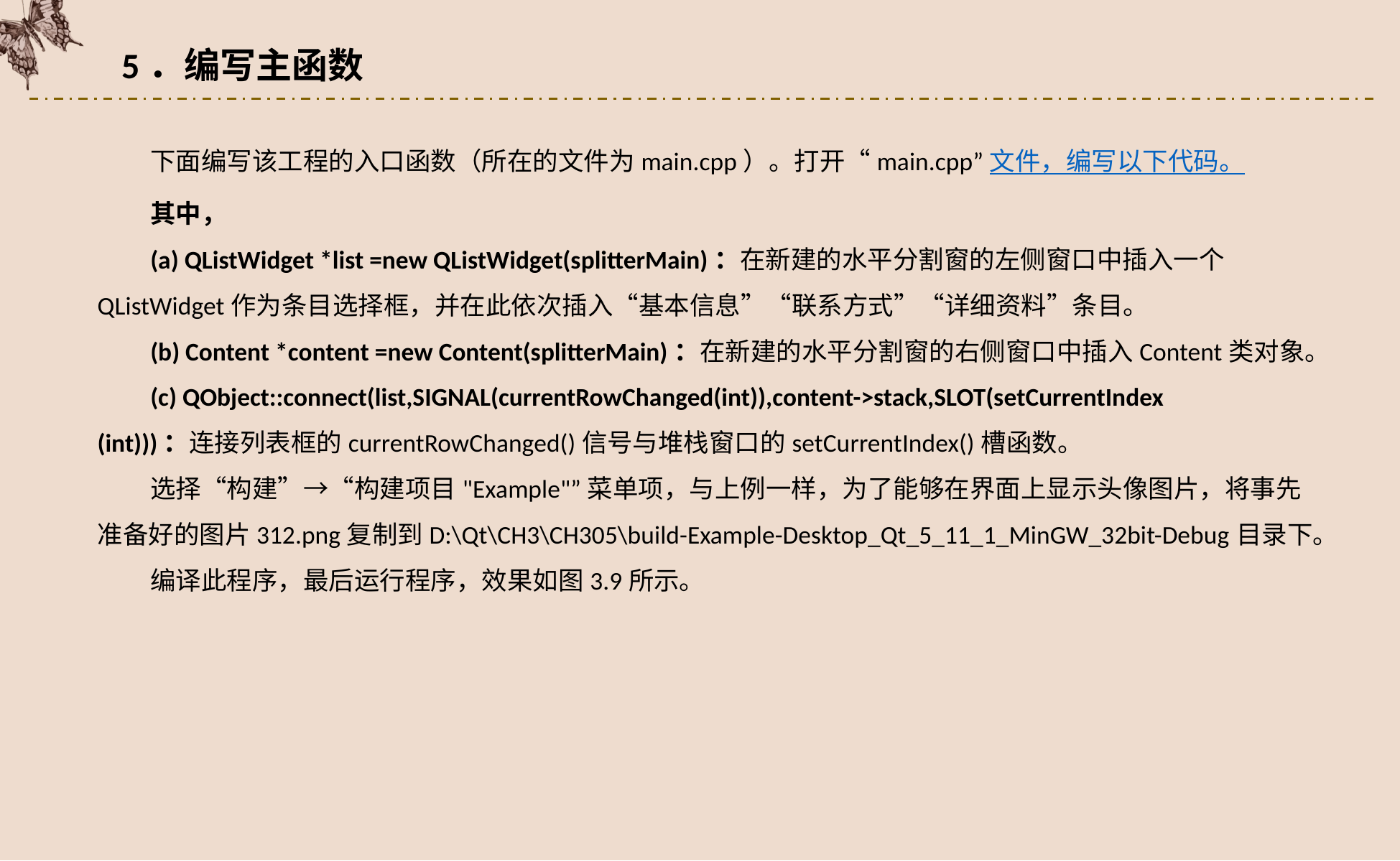

5．编写主函数
下面编写该工程的入口函数（所在的文件为main.cpp）。打开“main.cpp”文件，编写以下代码。
其中，
(a) QListWidget *list =new QListWidget(splitterMain)：在新建的水平分割窗的左侧窗口中插入一个QListWidget作为条目选择框，并在此依次插入“基本信息”“联系方式”“详细资料”条目。
(b) Content *content =new Content(splitterMain)：在新建的水平分割窗的右侧窗口中插入Content类对象。
(c) QObject::connect(list,SIGNAL(currentRowChanged(int)),content->stack,SLOT(setCurrentIndex
(int)))：连接列表框的currentRowChanged()信号与堆栈窗口的setCurrentIndex()槽函数。
选择“构建”→“构建项目"Example"”菜单项，与上例一样，为了能够在界面上显示头像图片，将事先准备好的图片312.png复制到D:\Qt\CH3\CH305\build-Example-Desktop_Qt_5_11_1_MinGW_32bit-Debug目录下。
编译此程序，最后运行程序，效果如图3.9所示。